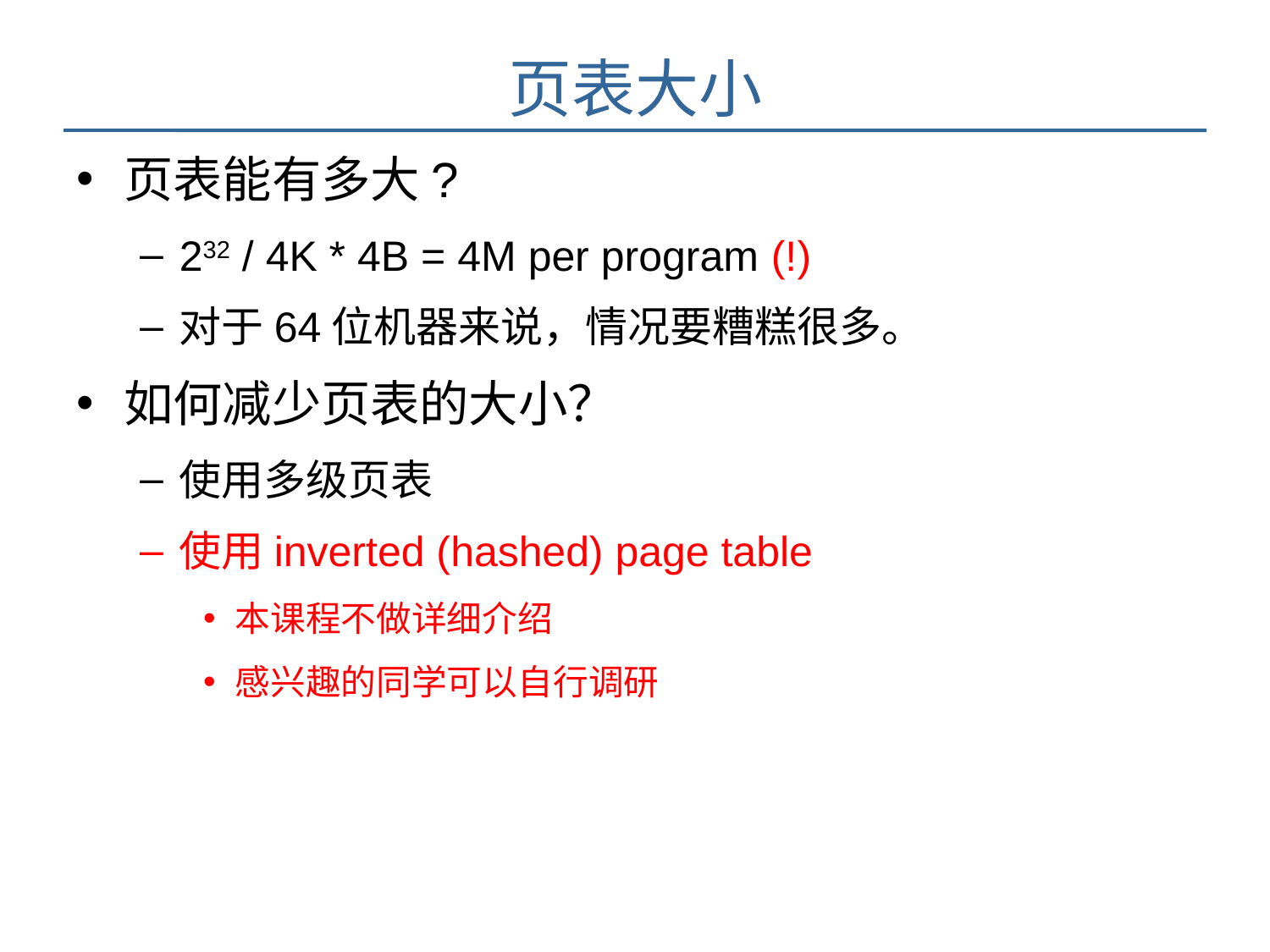

# 页表大小
页表能有多大?
232 / 4K * 4B = 4M per program (!)
对于64位机器来说，情况要糟糕很多。
如何减少页表的大小？
使用多级页表
使用inverted (hashed) page table
本课程不做详细介绍
感兴趣的同学可以自行调研